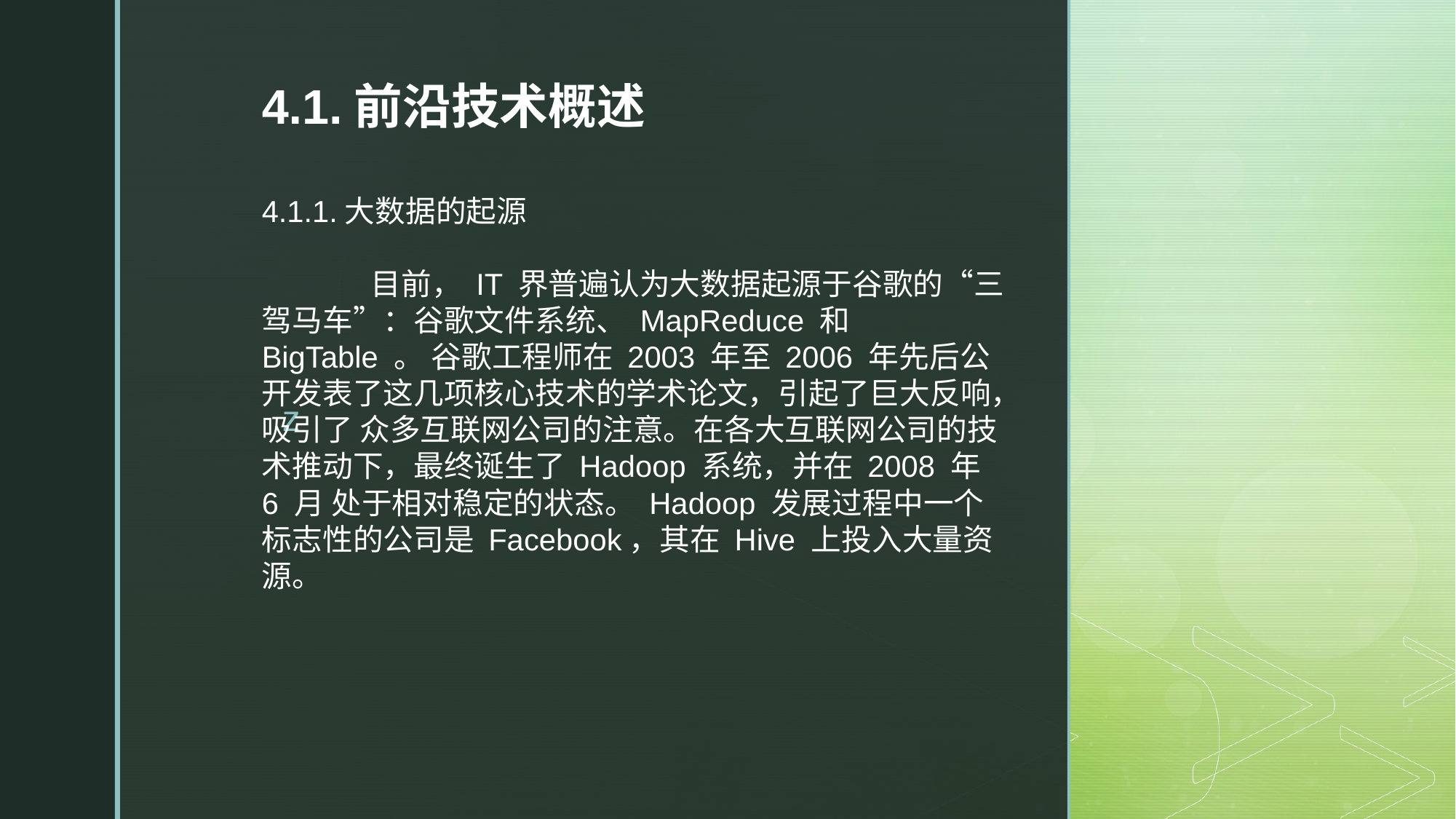

4.1.前沿技术概述

4.1.1.大数据的起源

​	目前， IT 界普遍认为大数据起源于谷歌的“三驾马车”：谷歌文件系统、 MapReduce 和 BigTable 。 谷歌工程师在 2003 年至 2006 年先后公开发表了这几项核心技术的学术论文，引起了巨大反响，吸引了 众多互联网公司的注意。在各大互联网公司的技术推动下，最终诞生了 Hadoop 系统，并在 2008 年 6 月 处于相对稳定的状态。 Hadoop 发展过程中一个标志性的公司是 Facebook，其在 Hive 上投入大量资源。